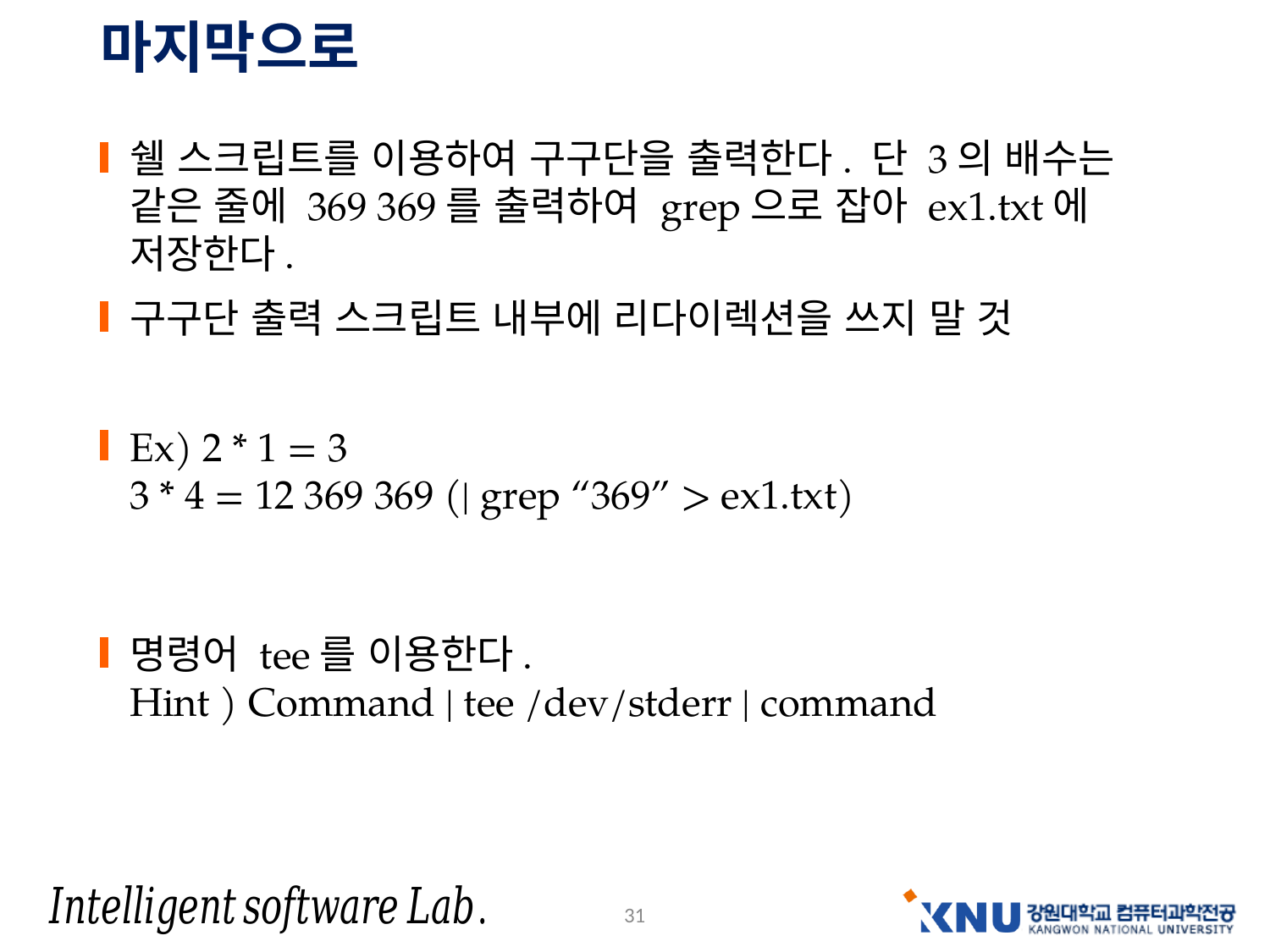

# 마지막으로
쉘 스크립트를 이용하여 구구단을 출력한다. 단 3의 배수는 같은 줄에 369 369를 출력하여 grep으로 잡아 ex1.txt에 저장한다.
구구단 출력 스크립트 내부에 리다이렉션을 쓰지 말 것

Ex) 2 * 1 = 3
3 * 4 = 12 369 369 (| grep “369” > ex1.txt)
명령어 tee를 이용한다.
Hint ) Command | tee /dev/stderr | command